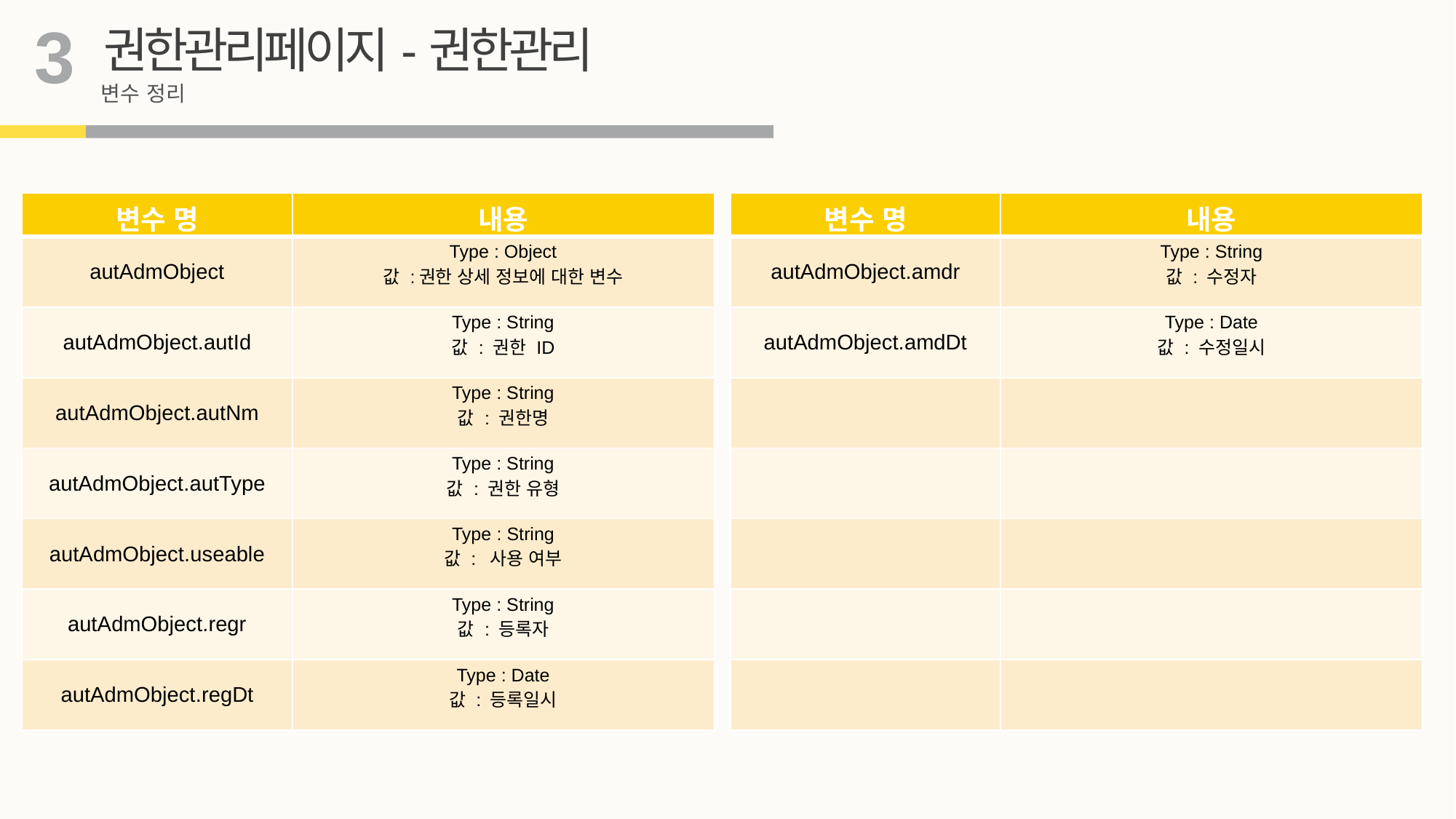

3
권한관리페이지-권한관리

변수 정리

| 변수 명 | 내용 |
| --- | --- |
| autAdmObject | Type : Object 값 :권한 상세 정보에 대한 변수 |
| autAdmObject.autId | Type : String 값 : 권한 ID |
| autAdmObject.autNm | Type : String 값 : 권한명 |
| autAdmObject.autType | Type : String 값 : 권한 유형 |
| autAdmObject.useable | Type : String 값 : 사용 여부 |
| autAdmObject.regr | Type : String 값 : 등록자 |
| autAdmObject.regDt | Type : Date 값 : 등록일시 |
| 변수 명 | 내용 |
| --- | --- |
| autAdmObject.amdr | Type : String 값 : 수정자 |
| autAdmObject.amdDt | Type : Date 값 : 수정일시 |
|  |  |
|  |  |
|  |  |
|  |  |
|  |  |